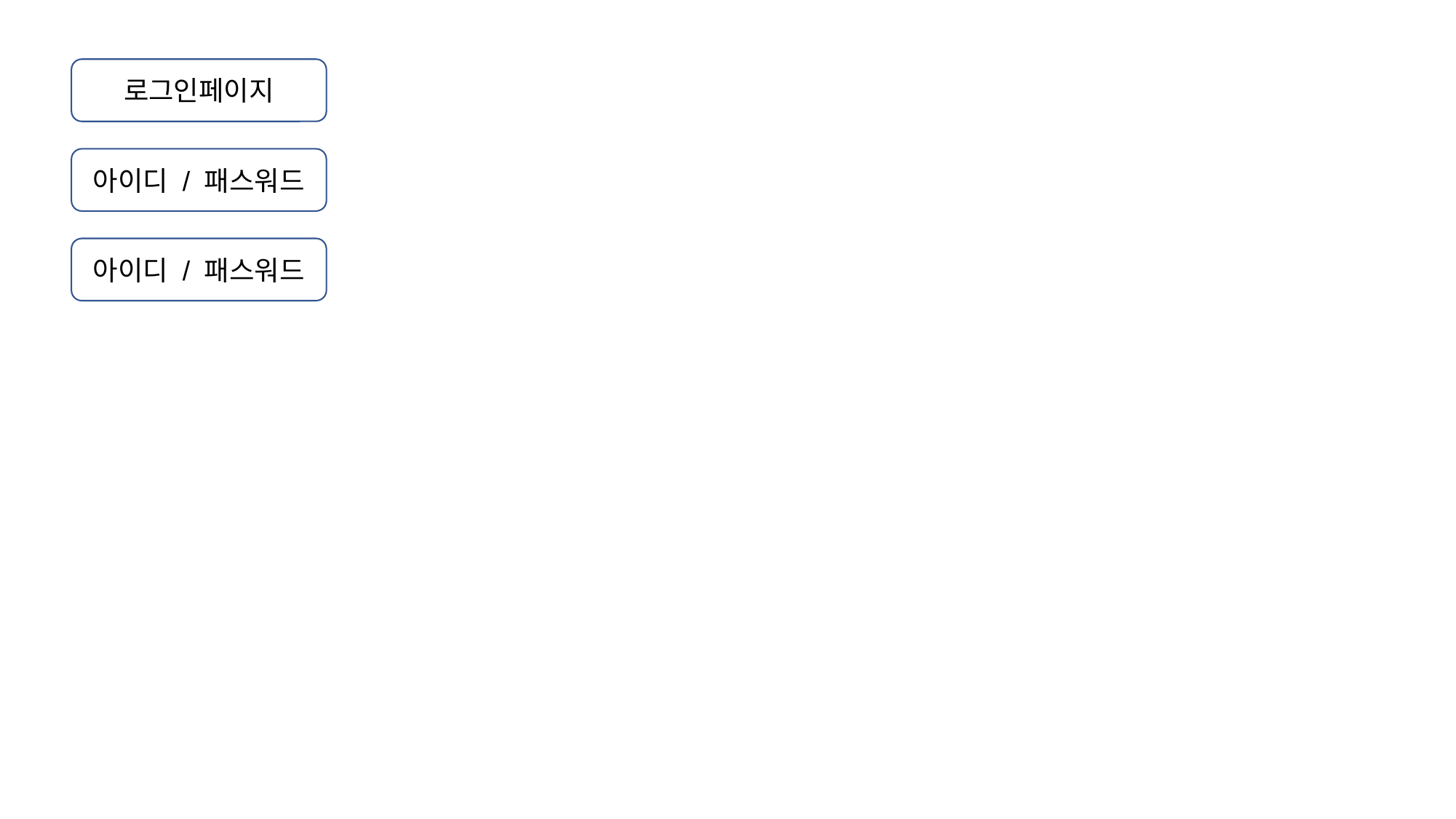

로그인페이지
아이디 / 패스워드
아이디 / 패스워드